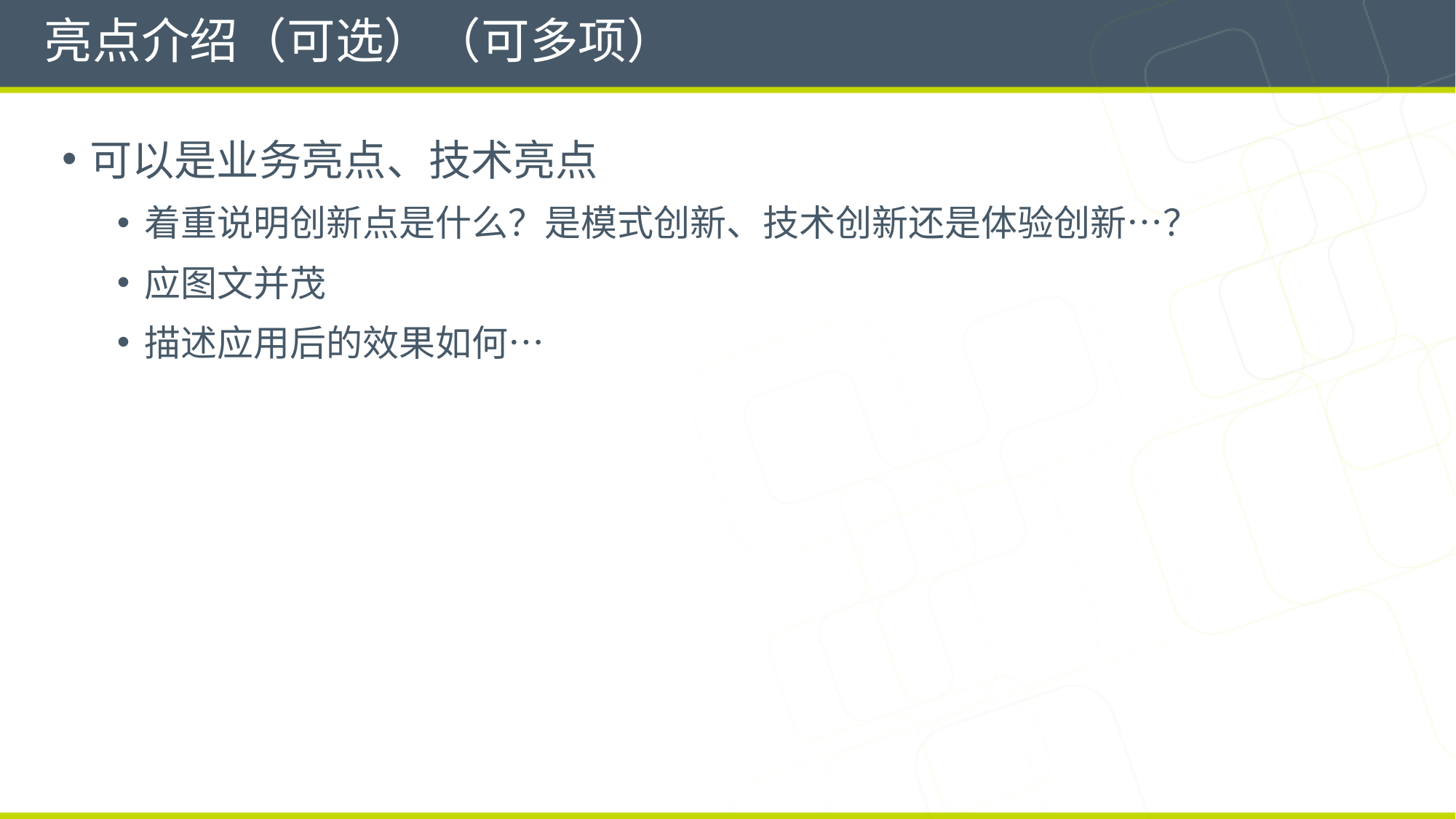

# 亮点介绍（可选）（可多项）
可以是业务亮点、技术亮点
着重说明创新点是什么？是模式创新、技术创新还是体验创新…？
应图文并茂
描述应用后的效果如何…